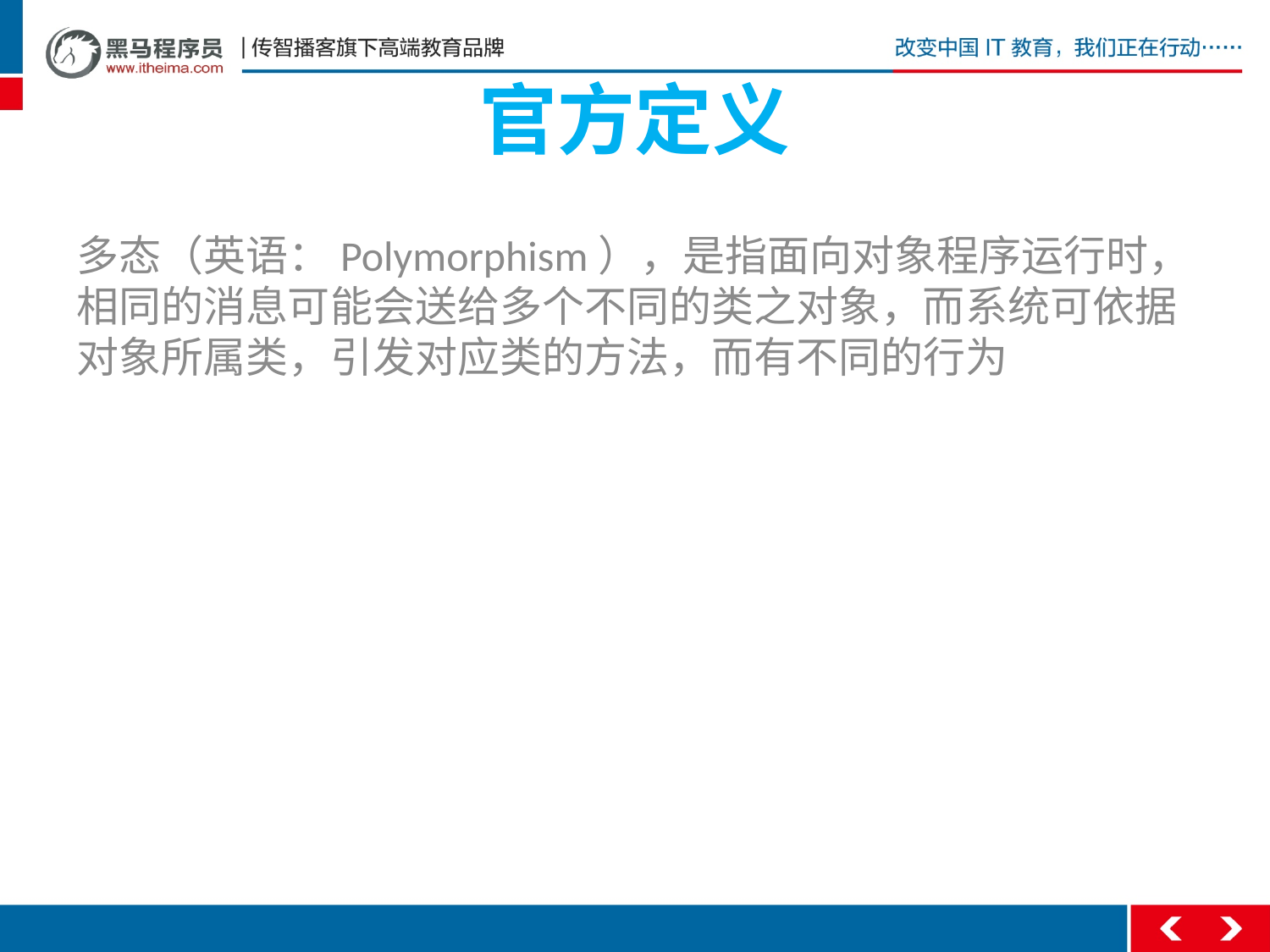

# 官方定义
多态（英语：Polymorphism），是指面向对象程序运行时，相同的消息可能会送给多个不同的类之对象，而系统可依据对象所属类，引发对应类的方法，而有不同的行为